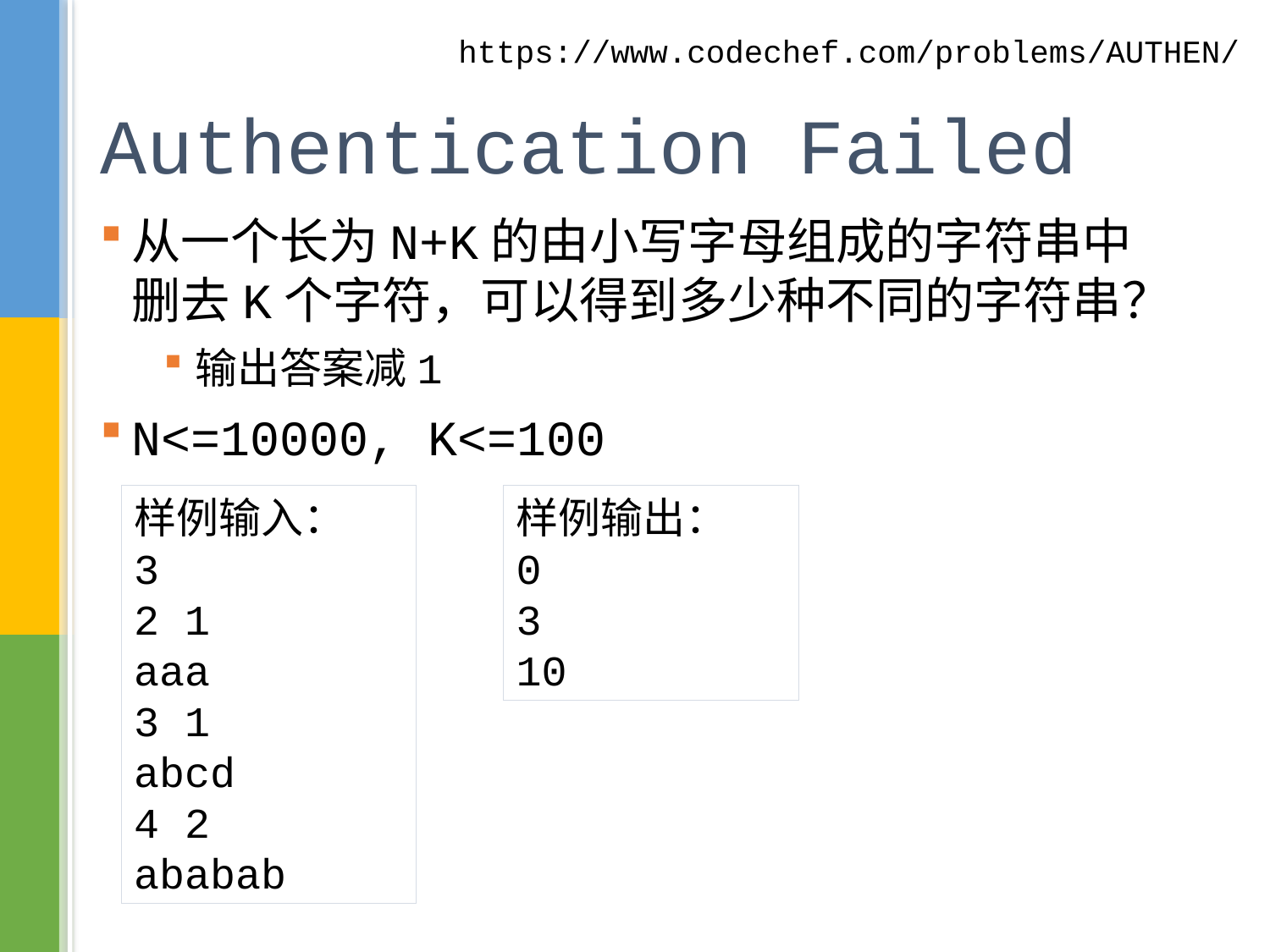

https://www.codechef.com/problems/AUTHEN/
# Authentication Failed
从一个长为N+K的由小写字母组成的字符串中删去K个字符，可以得到多少种不同的字符串？
输出答案减1
N<=10000, K<=100
样例输入：
3
2 1
aaa
3 1
abcd
4 2
ababab
样例输出：
0
3
10